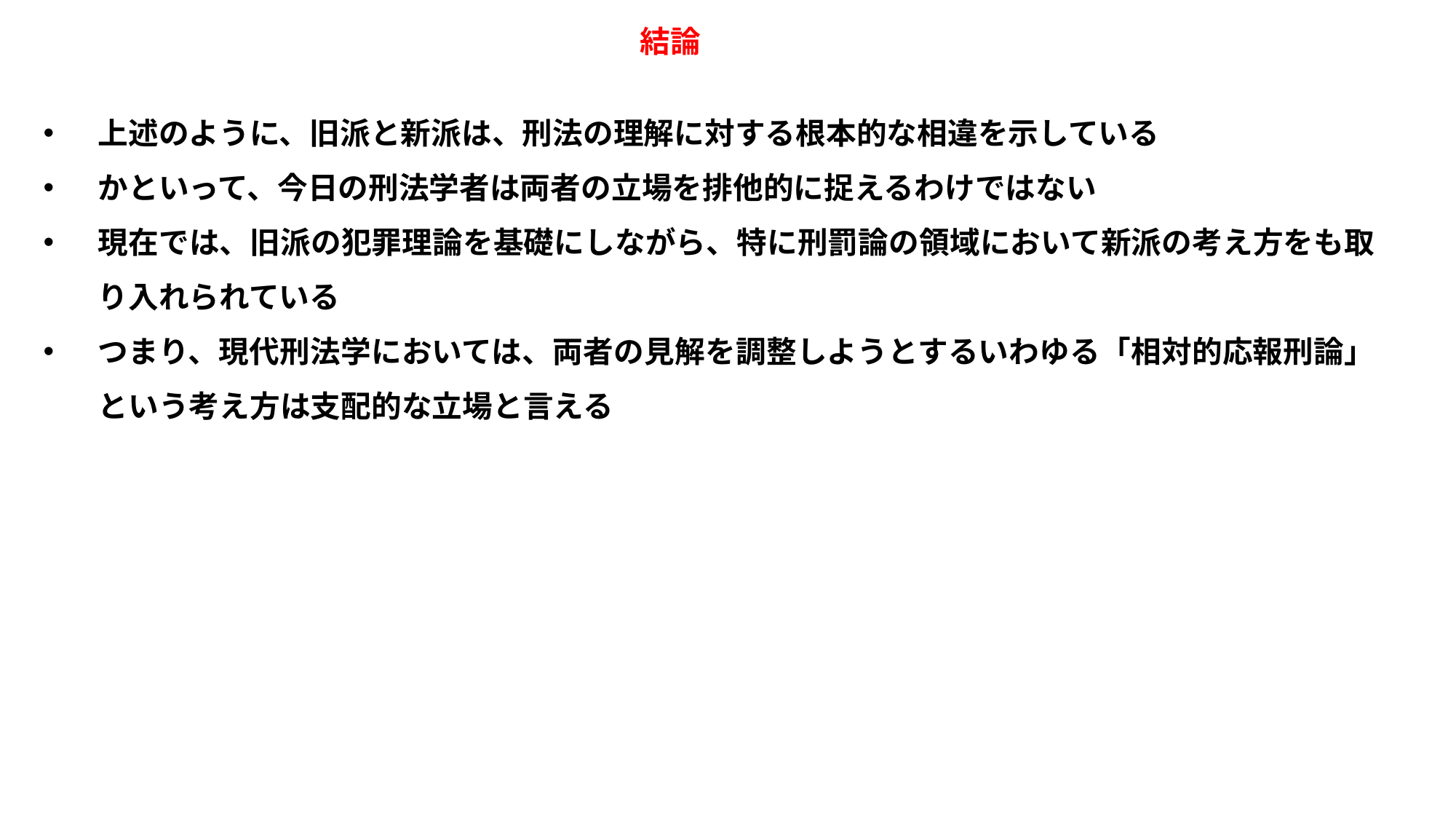

結論
上述のように、旧派と新派は、刑法の理解に対する根本的な相違を示している
かといって、今日の刑法学者は両者の立場を排他的に捉えるわけではない
現在では、旧派の犯罪理論を基礎にしながら、特に刑罰論の領域において新派の考え方をも取り入れられている
つまり、現代刑法学においては、両者の見解を調整しようとするいわゆる「相対的応報刑論」という考え方は支配的な立場と言える